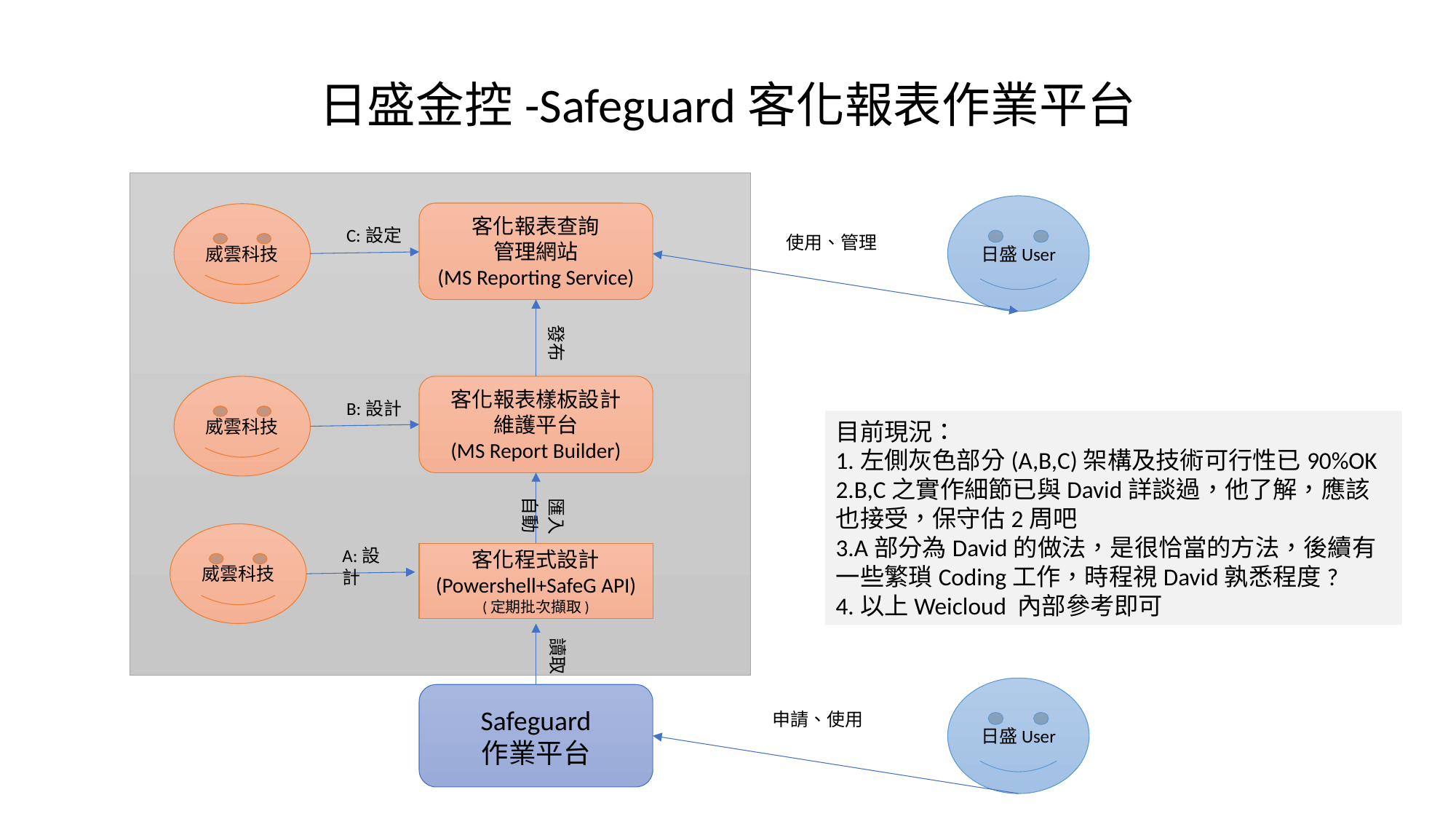

# 日盛金控-Safeguard客化報表作業平台

日盛User
客化報表查詢
管理網站
(MS Reporting Service)
威雲科技
C:設定
使用、管理
發布
威雲科技
客化報表樣板設計
維護平台
(MS Report Builder)
B:設計
目前現況：
1.左側灰色部分(A,B,C)架構及技術可行性已90%OK
2.B,C之實作細節已與David詳談過，他了解，應該也接受，保守估2周吧
3.A部分為David的做法，是很恰當的方法，後續有一些繁瑣Coding工作，時程視David孰悉程度?
4.以上Weicloud 內部參考即可
自動
匯入
威雲科技
A:設計
客化程式設計
(Powershell+SafeG API)
(定期批次擷取)
讀取
日盛User
Safeguard
作業平台
申請、使用